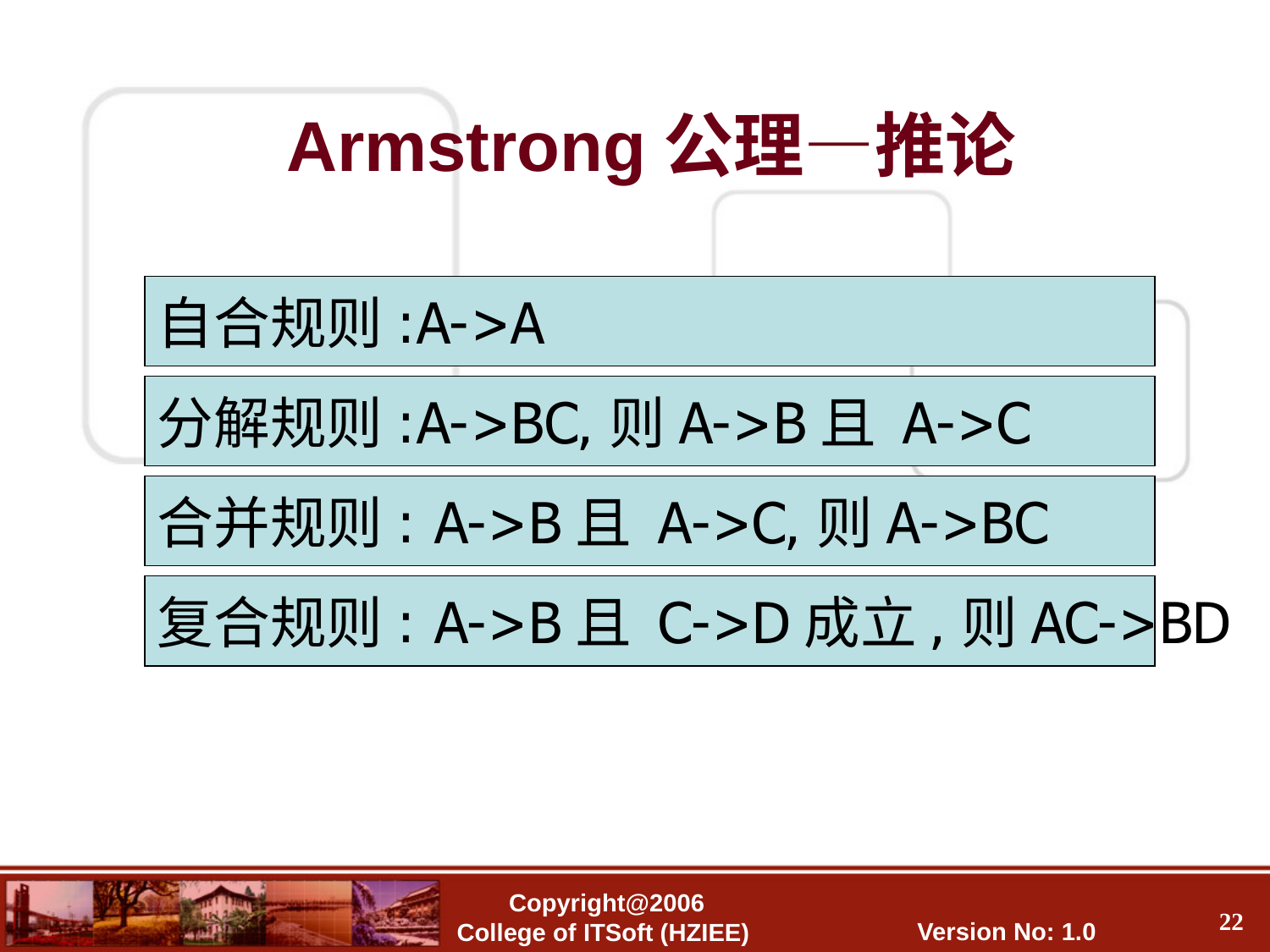

Armstrong公理—推论
自合规则:A->A
分解规则:A->BC,则A->B且 A->C
合并规则: A->B且 A->C,则A->BC
复合规则: A->B且 C->D成立,则AC->BD